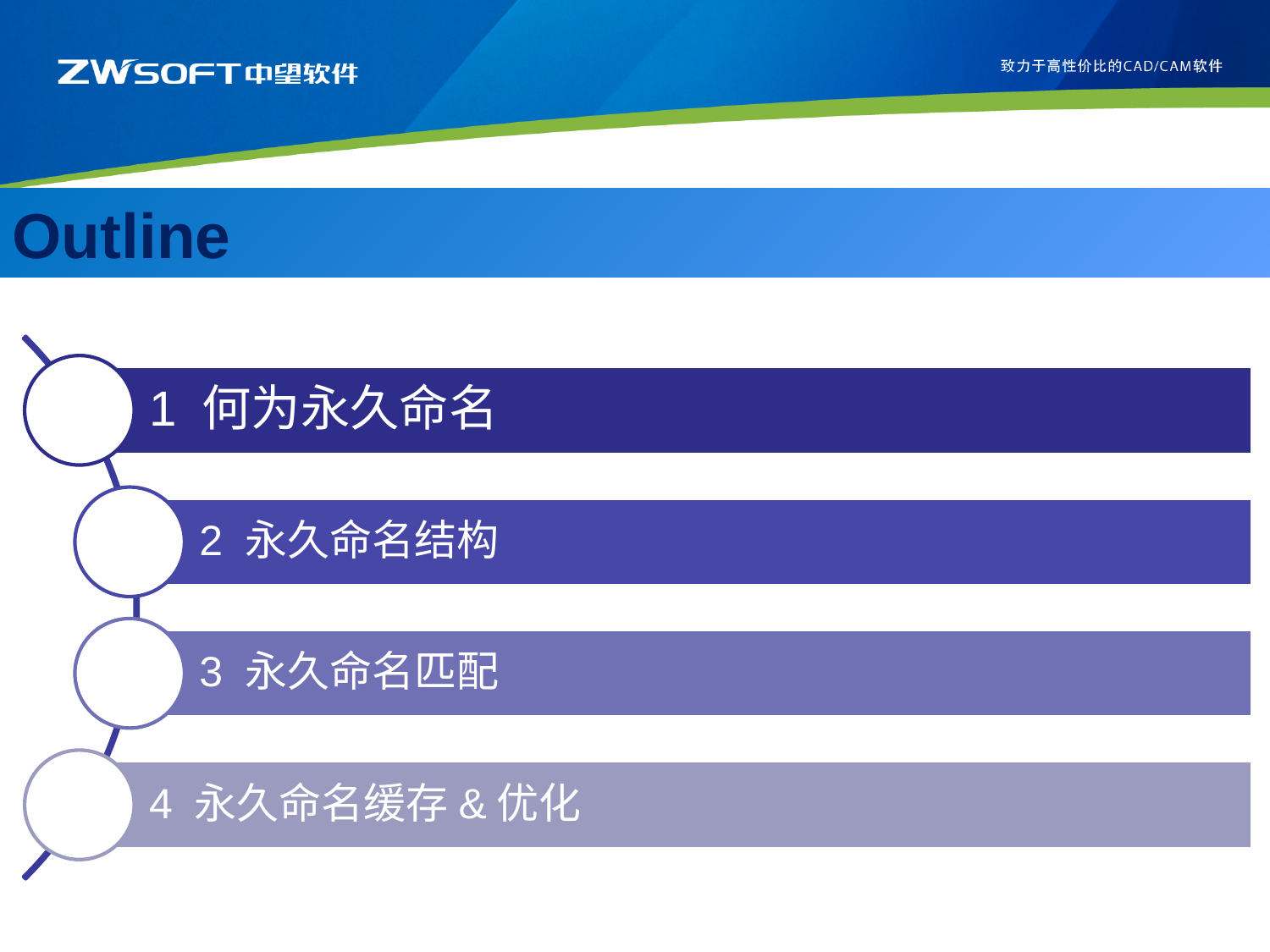

Outline

1 何为永久命名
2 永久命名结构
3 永久命名匹配
4 永久命名缓存&优化